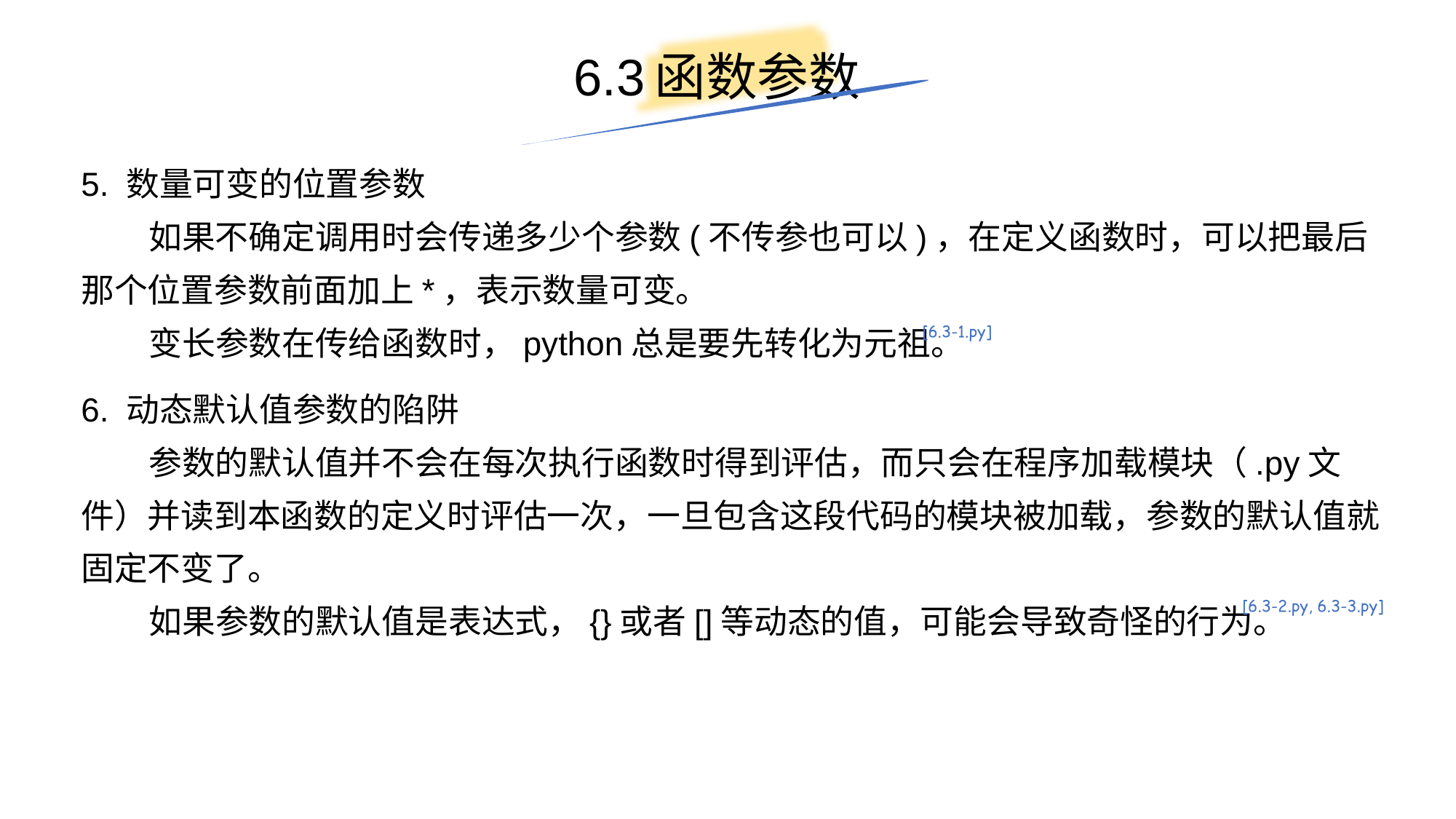

# 6.3函数参数

5. 数量可变的位置参数
        如果不确定调用时会传递多少个参数(不传参也可以)，在定义函数时，可以把最后那个位置参数前面加上*，表示数量可变。
        变长参数在传给函数时，python总是要先转化为元祖。
[6.3-1.py]
6. 动态默认值参数的陷阱
        参数的默认值并不会在每次执行函数时得到评估，而只会在程序加载模块（.py文件）并读到本函数的定义时评估一次，一旦包含这段代码的模块被加载，参数的默认值就固定不变了。
        如果参数的默认值是表达式，{}或者[]等动态的值，可能会导致奇怪的行为。
[6.3-2.py, 6.3-3.py]